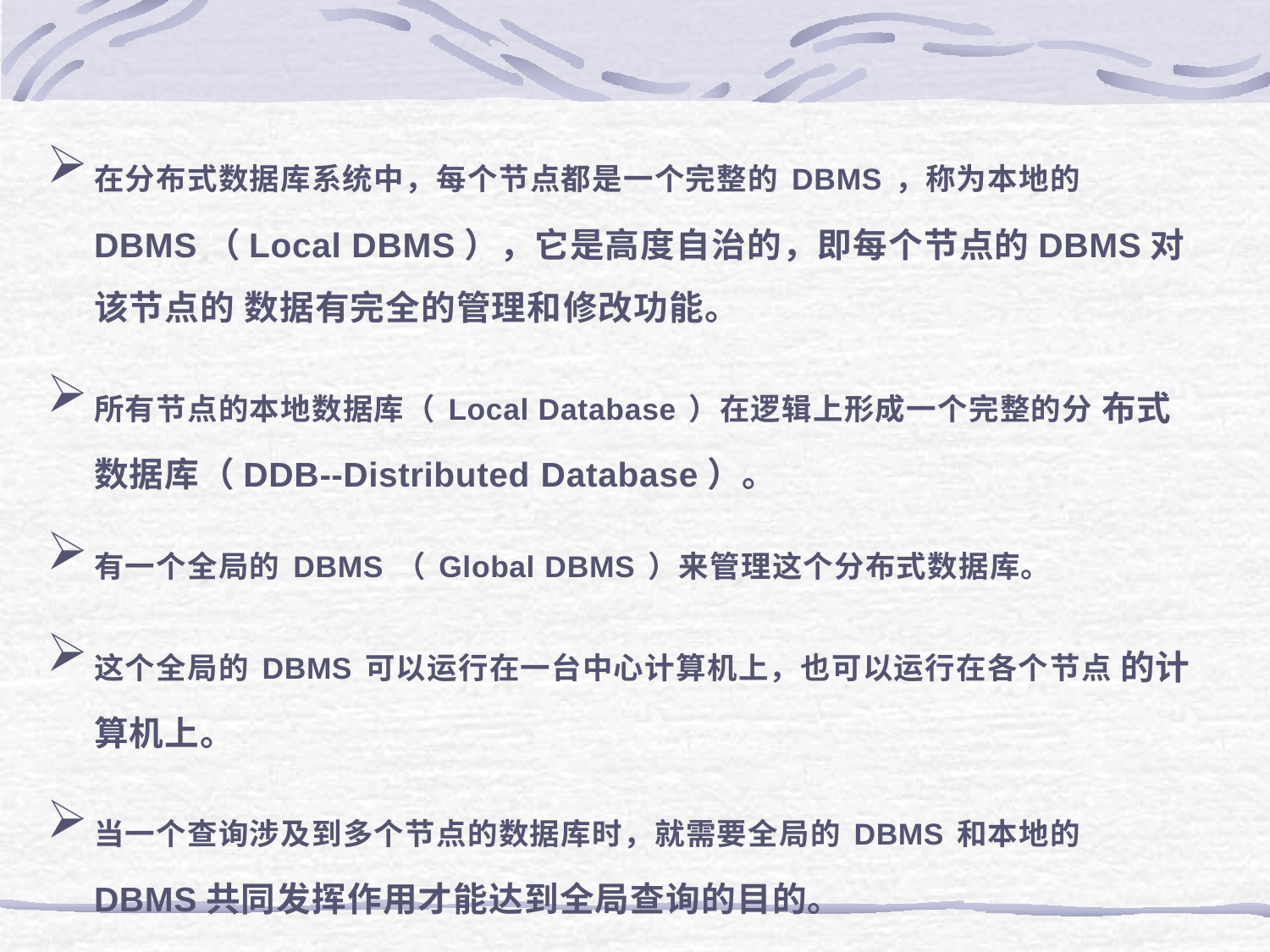

在分布式数据库系统中，每个节点都是一个完整的DBMS，称为本地的 DBMS（Local DBMS），它是高度自治的，即每个节点的DBMS对该节点的 数据有完全的管理和修改功能。
所有节点的本地数据库（Local Database）在逻辑上形成一个完整的分 布式数据库（DDB--Distributed Database）。

有一个全局的DBMS（Global DBMS）来管理这个分布式数据库。
这个全局的DBMS可以运行在一台中心计算机上，也可以运行在各个节点 的计算机上。
当一个查询涉及到多个节点的数据库时，就需要全局的DBMS和本地的 DBMS共同发挥作用才能达到全局查询的目的。